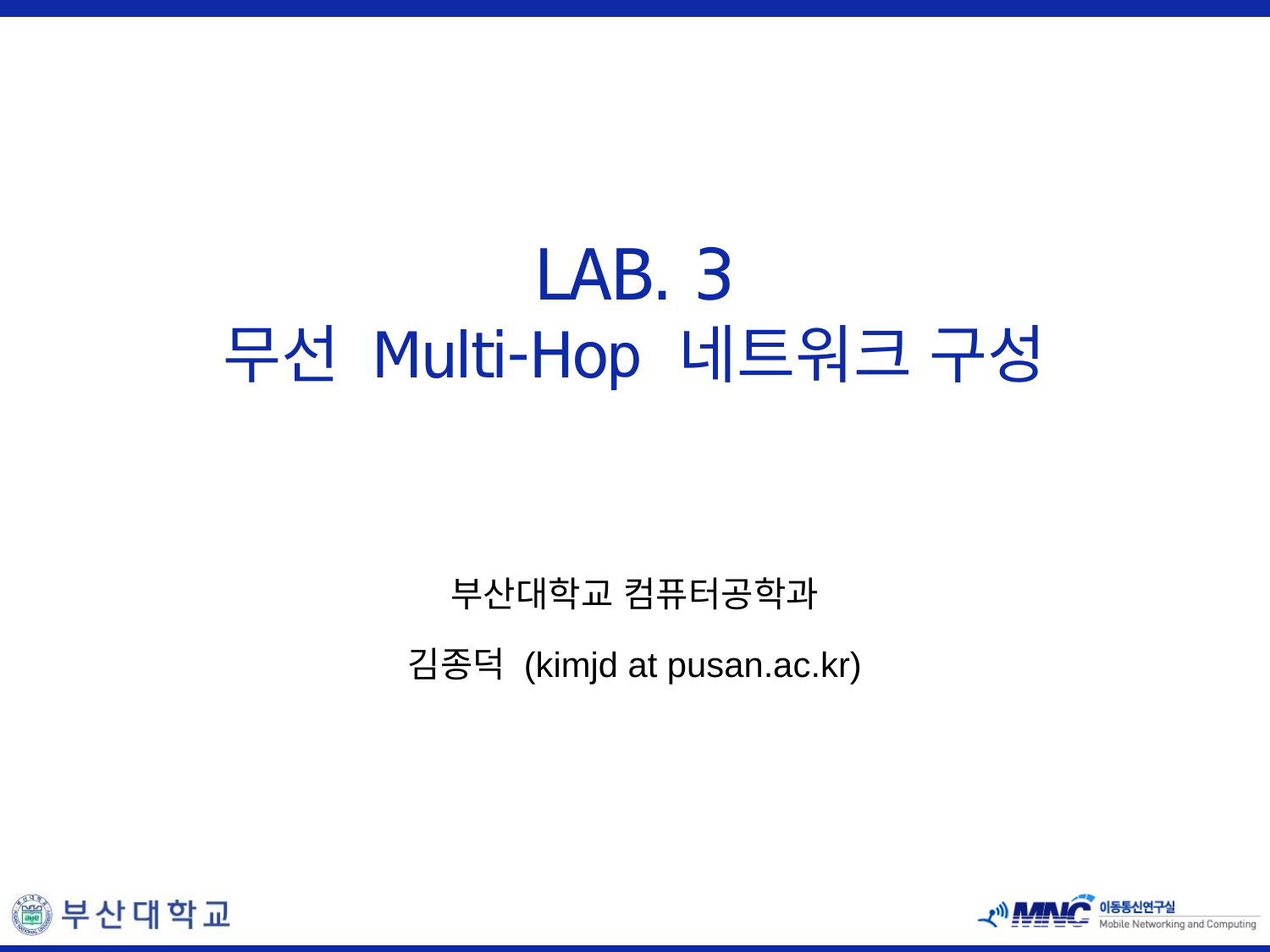

# LAB. 3 무선 Multi-Hop 네트워크 구성
부산대학교 컴퓨터공학과
김종덕 (kimjd at pusan.ac.kr)